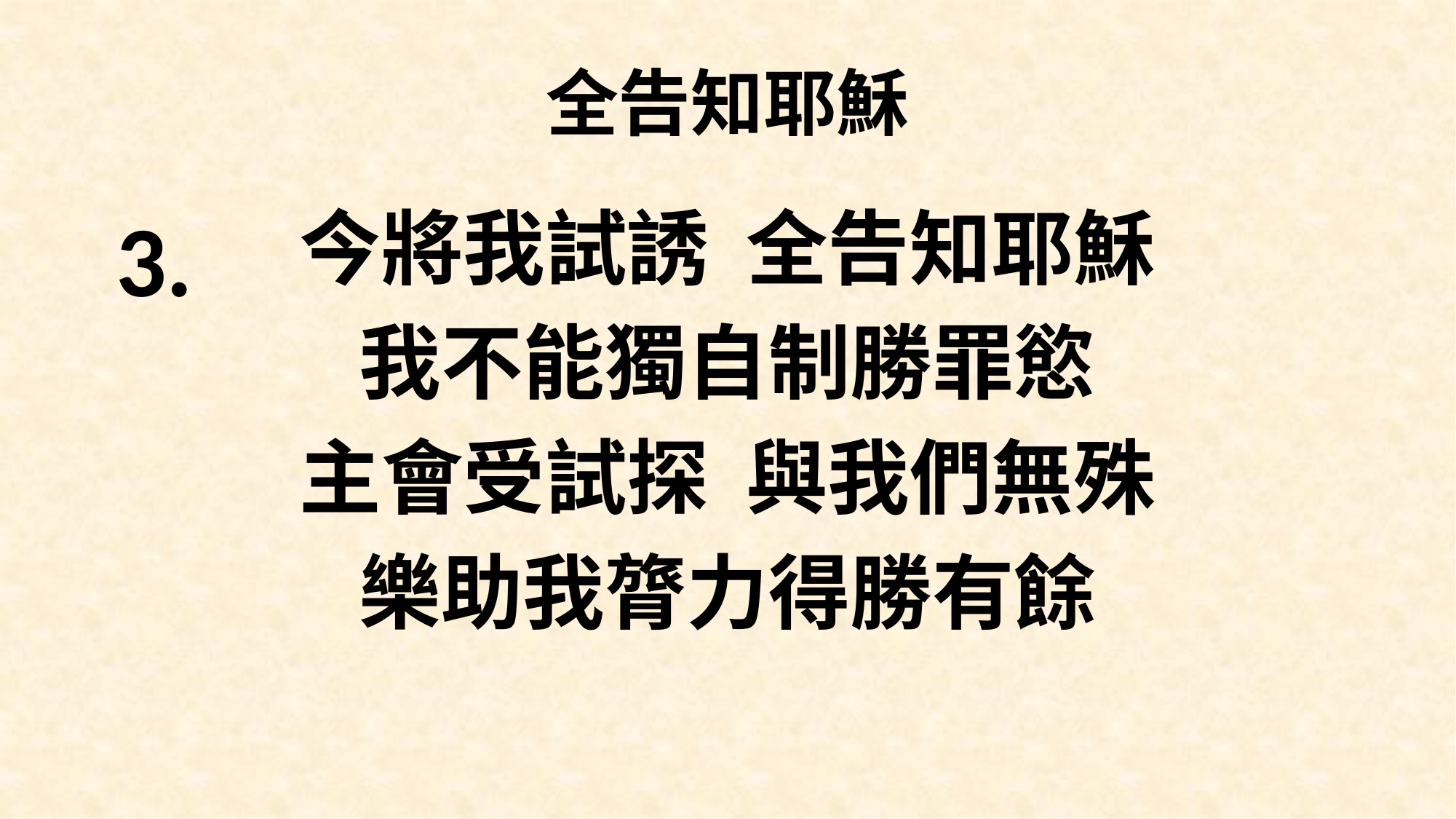

# 全告知耶穌
今將我試誘  全告知耶穌
我不能獨自制勝罪慾
主會受試探  與我們無殊
樂助我膂力得勝有餘
3.